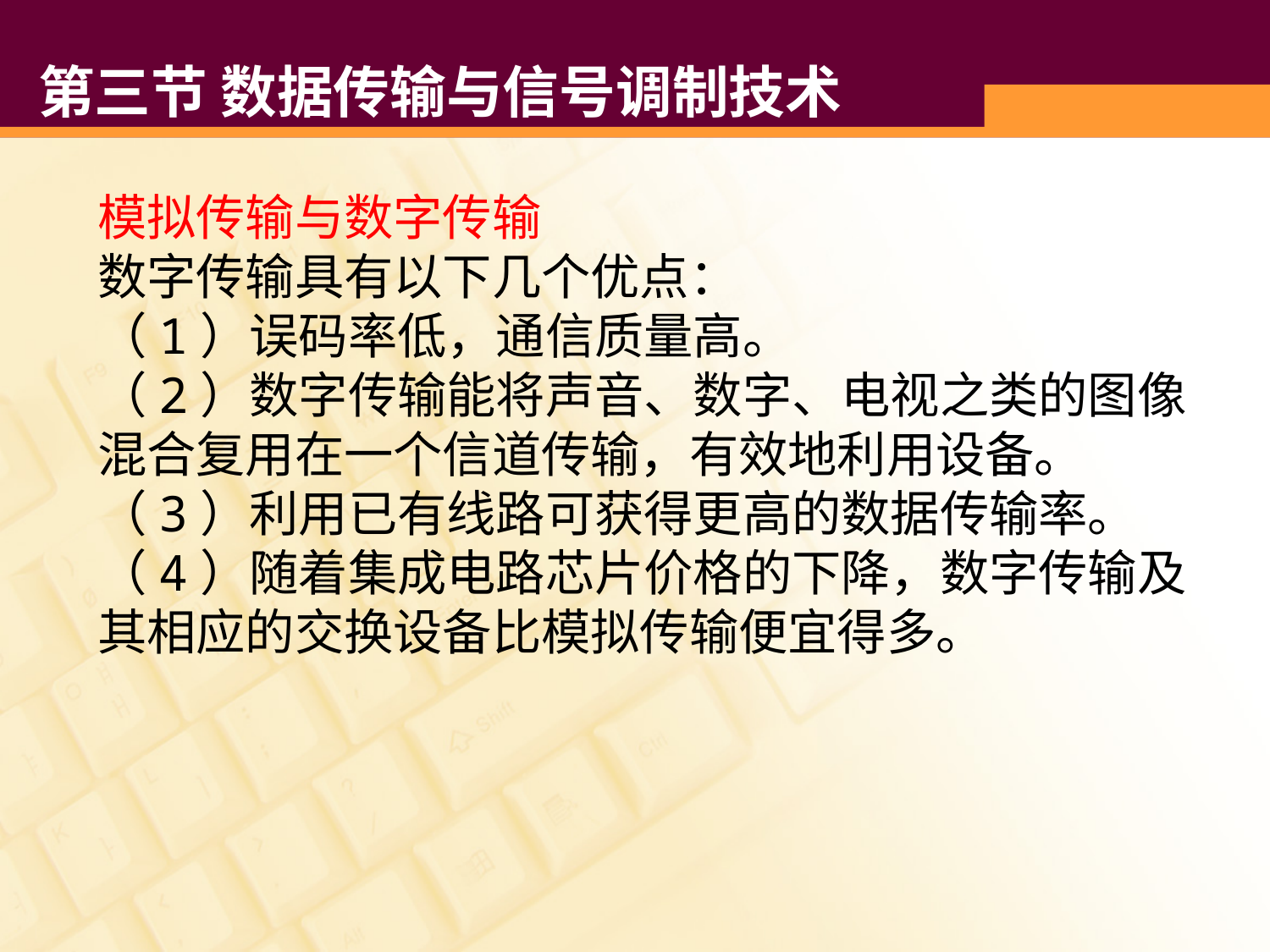

# 第三节 数据传输与信号调制技术
模拟传输与数字传输
数字传输具有以下几个优点：
（1）误码率低，通信质量高。
（2）数字传输能将声音、数字、电视之类的图像混合复用在一个信道传输，有效地利用设备。
（3）利用已有线路可获得更高的数据传输率。
（4）随着集成电路芯片价格的下降，数字传输及其相应的交换设备比模拟传输便宜得多。